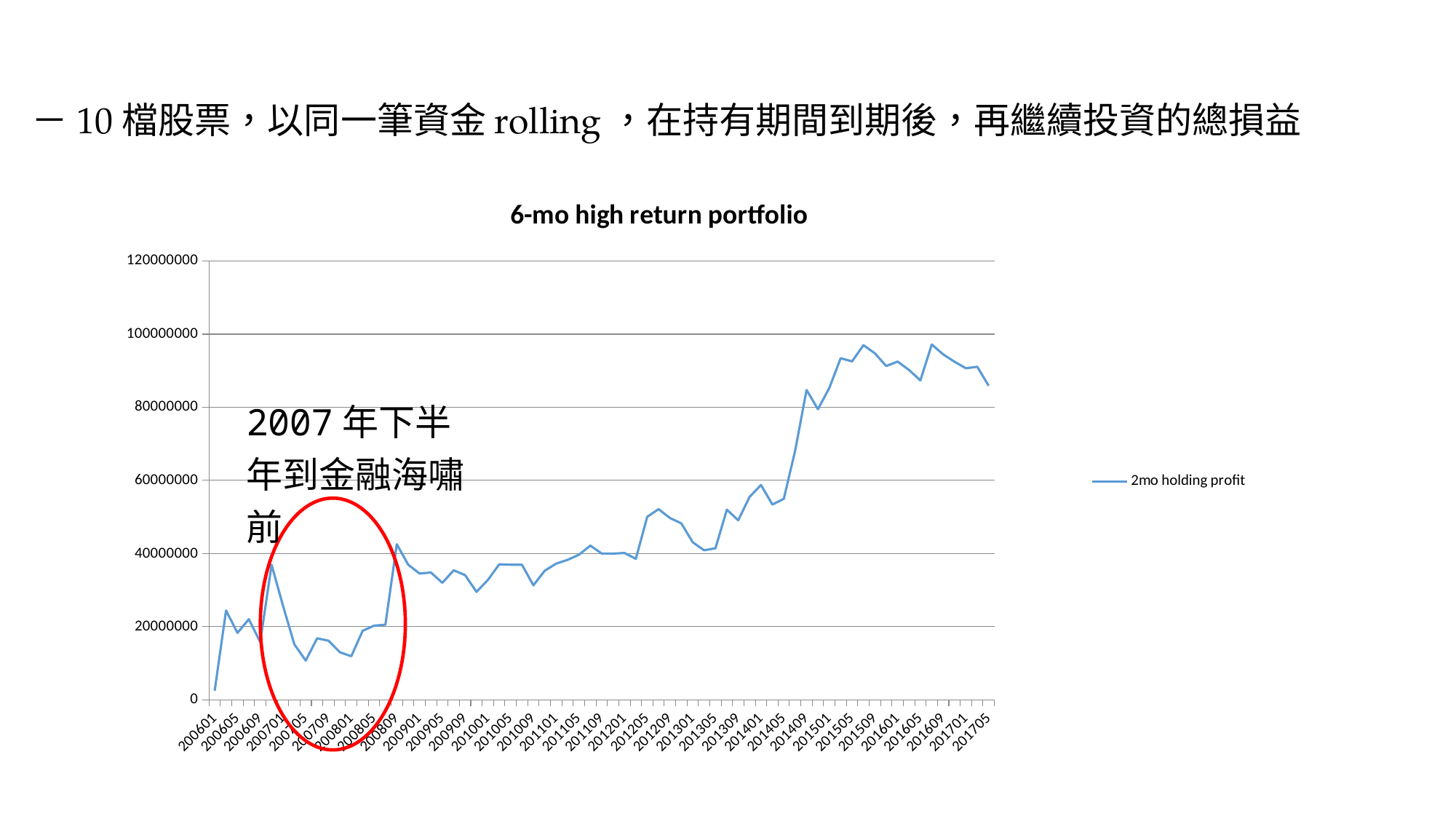

# －10檔股票，以同一筆資金rolling，在持有期間到期後，再繼續投資的總損益

### Chart: 6-mo high return portfolio

| Category |  |
|---|---|
| 200601 | 2501085.8 |
| 200603 | 24435922.3 |
| 200605 | 18301611.1 |
| 200607 | 22043333.400000002 |
| 200609 | 15824299.800000003 |
| 200611 | 36934545.900000006 |
| 200701 | 25787624.600000005 |
| 200703 | 15182300.300000004 |
| 200705 | 10740149.100000005 |
| 200707 | 16828450.000000007 |
| 200709 | 16168283.900000008 |
| 200711 | 13016815.200000007 |
| 200801 | 11922841.400000006 |
| 200803 | 18882840.200000007 |
| 200805 | 20284188.80000001 |
| 200807 | 20556051.500000007 |
| 200809 | 42559039.900000006 |
| 200811 | 36957865.300000004 |
| 200901 | 34527299.800000004 |
| 200903 | 34821493.400000006 |
| 200905 | 31993625.400000006 |
| 200907 | 35417756.7 |
| 200909 | 34097749.800000004 |
| 200911 | 29524485.400000006 |
| 201001 | 32779009.100000005 |
| 201003 | 37051037.10000001 |
| 201005 | 36948628.20000001 |
| 201007 | 36929320.30000001 |
| 201009 | 31318919.70000001 |
| 201011 | 35311778.70000001 |
| 201101 | 37239933.40000001 |
| 201103 | 38265133.90000001 |
| 201105 | 39675141.30000001 |
| 201107 | 42173435.000000015 |
| 201109 | 40009122.60000002 |
| 201111 | 39987427.60000002 |
| 201201 | 40155652.90000001 |
| 201203 | 38555129.40000001 |
| 201205 | 50037898.20000002 |
| 201207 | 52152460.80000002 |
| 201209 | 49718807.90000002 |
| 201211 | 48241903.30000002 |
| 201301 | 43085112.80000002 |
| 201303 | 40887772.70000002 |
| 201305 | 41440270.40000002 |
| 201307 | 51999576.80000002 |
| 201309 | 49090650.10000002 |
| 201311 | 55507513.40000001 |
| 201401 | 58743549.60000002 |
| 201403 | 53389063.60000002 |
| 201405 | 54947484.40000001 |
| 201407 | 68153694.4 |
| 201409 | 84740308.5 |
| 201411 | 79463328.9 |
| 201501 | 85271982.2 |
| 201503 | 93412022.9 |
| 201505 | 92545999.7 |
| 201507 | 96982931.9 |
| 201509 | 94767527.2 |
| 201511 | 91280498.5 |
| 201601 | 92503770.9 |
| 201603 | 90207781.5 |
| 201605 | 87338362.4 |
| 201607 | 97174500.80000001 |
| 201609 | 94479701.80000001 |
| 201611 | 92454791.60000001 |
| 201701 | 90677858.00000001 |
| 201703 | 91069317.10000001 |
| 201705 | 85880871.9 |